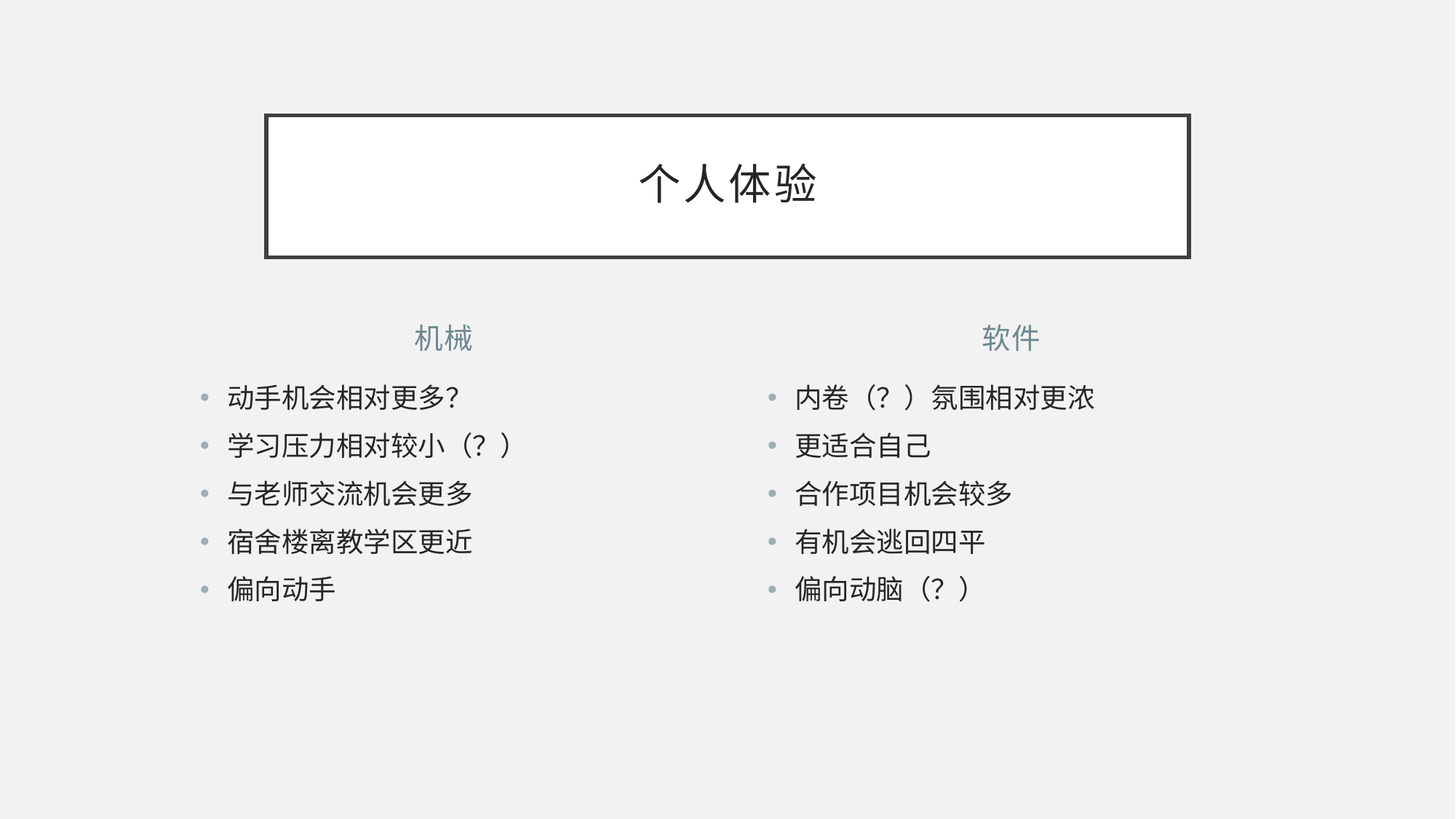

# 个人体验
机械
软件
动手机会相对更多？
学习压力相对较小（？）
与老师交流机会更多
宿舍楼离教学区更近
偏向动手
内卷（？）氛围相对更浓
更适合自己
合作项目机会较多
有机会逃回四平
偏向动脑（？）